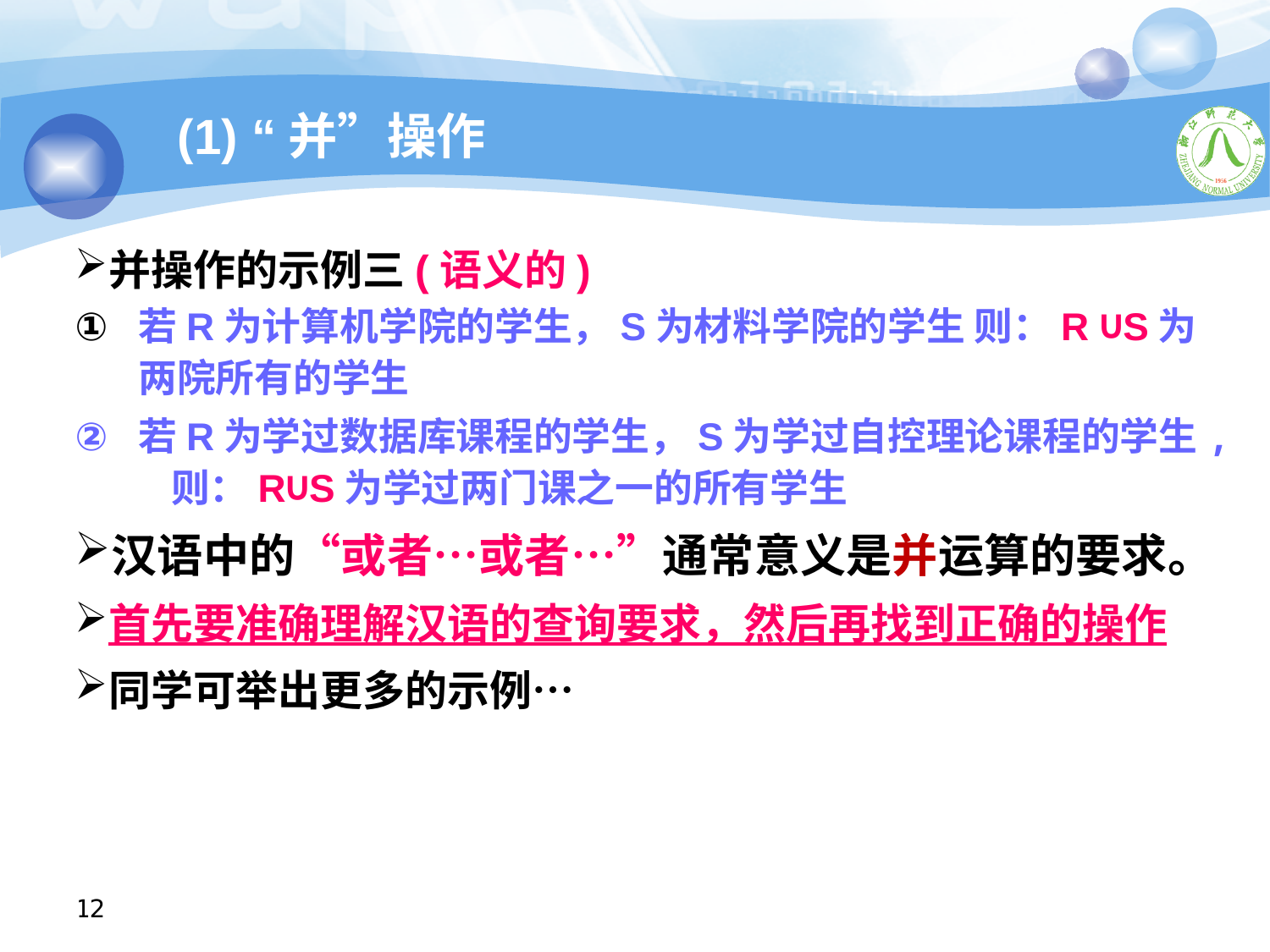

# (1) “并”操作
并操作的示例三(语义的)
若R为计算机学院的学生，S为材料学院的学生 则：R ∪S为两院所有的学生
若R为学过数据库课程的学生，S为学过自控理论课程的学生, 则：R∪S为学过两门课之一的所有学生
汉语中的“或者…或者…”通常意义是并运算的要求。
首先要准确理解汉语的查询要求，然后再找到正确的操作
同学可举出更多的示例…
12